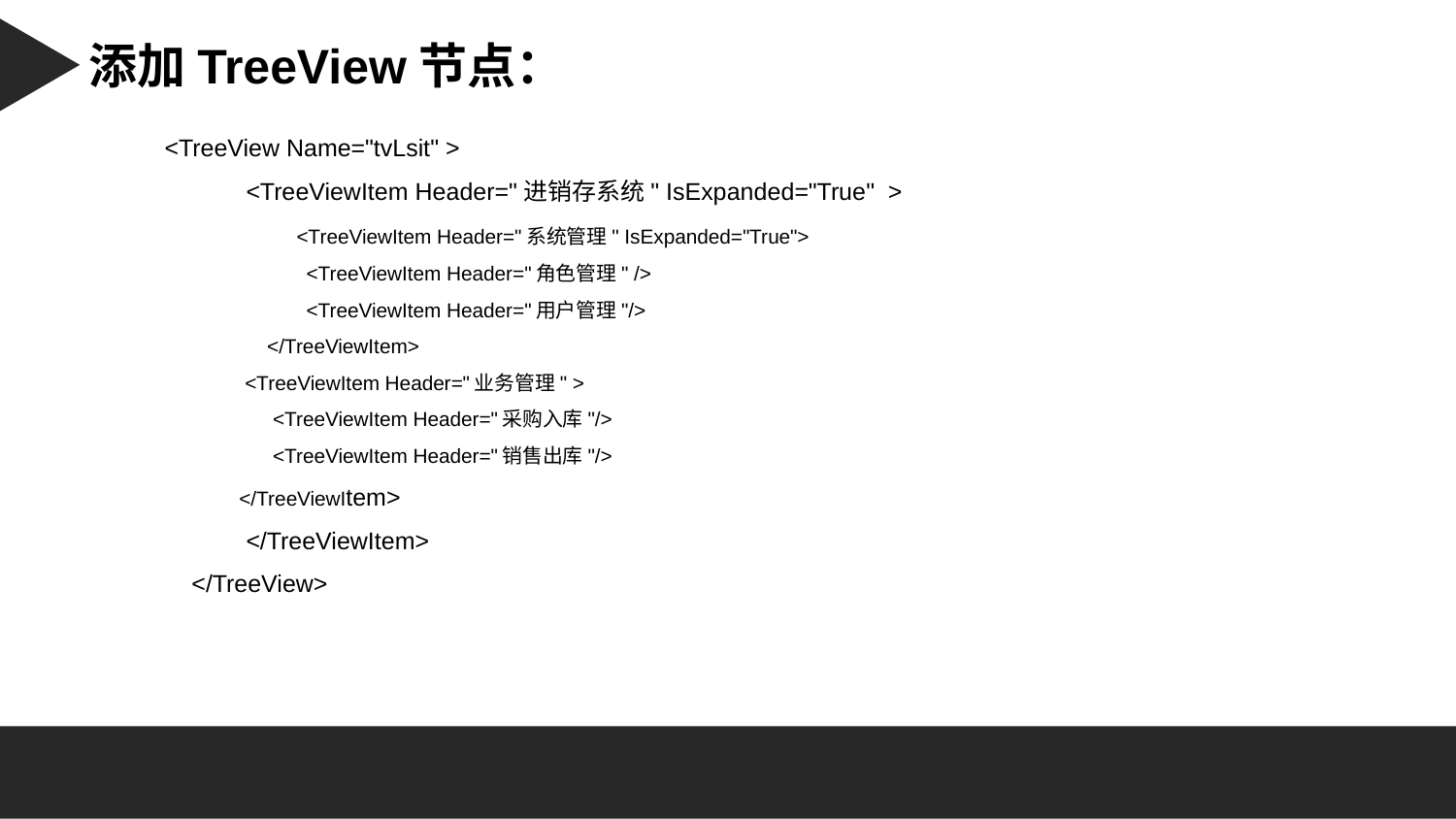

Character 字符串：

添加TreeView节点：
            <TreeView Name="tvLsit" >
                        <TreeViewItem Header="进销存系统" IsExpanded="True"  >
                                <TreeViewItem Header="系统管理" IsExpanded="True">
                                        <TreeViewItem Header="角色管理" />
                                        <TreeViewItem Header="用户管理"/>
                                 </TreeViewItem>
                             <TreeViewItem Header="业务管理" >
                                  <TreeViewItem Header="采购入库"/>
                                  <TreeViewItem Header="销售出库"/>
                            </TreeViewItem>
                        </TreeViewItem>
                </TreeView>